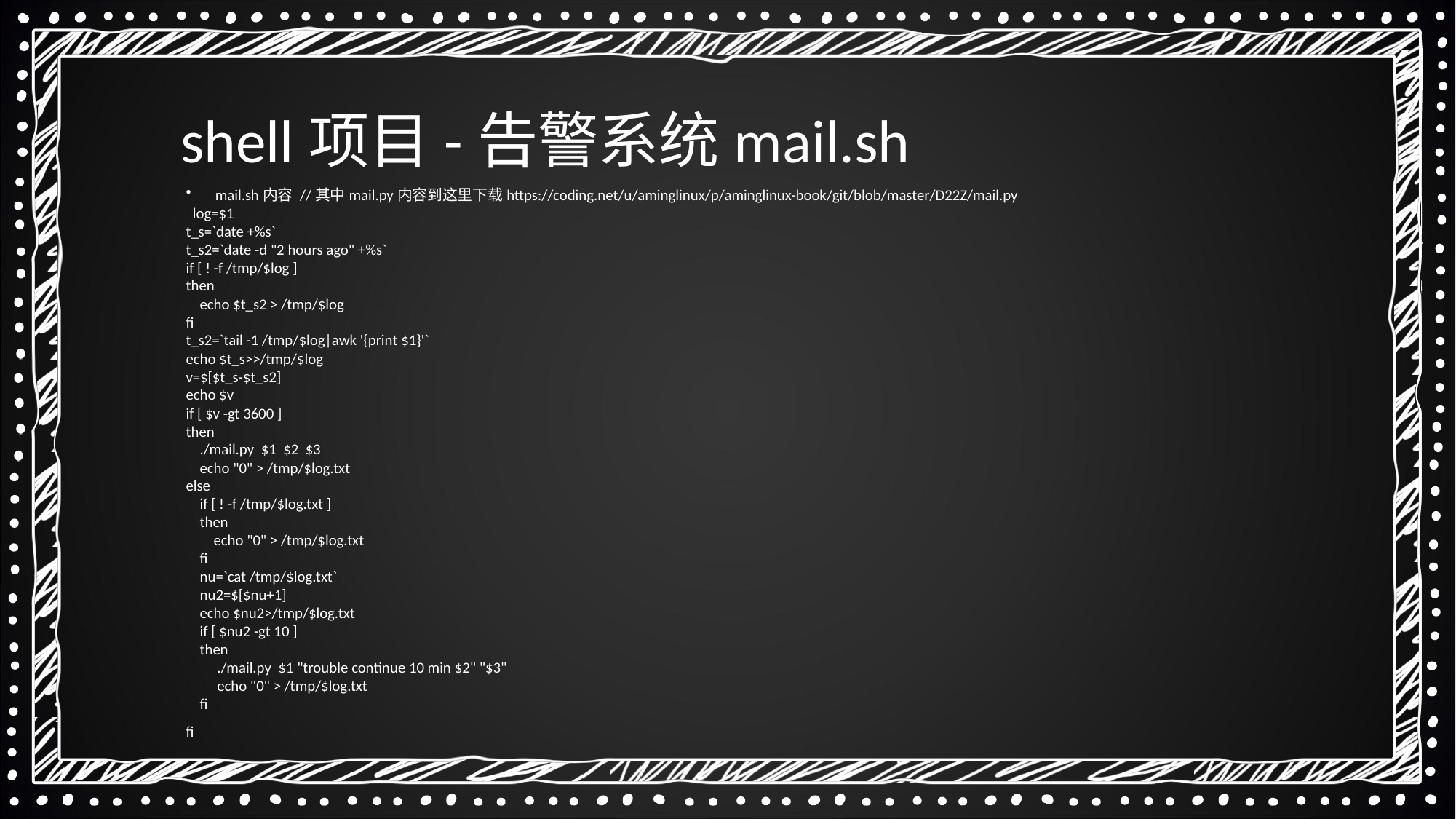

shell项目-告警系统mail.sh
 mail.sh内容 //其中mail.py内容到这里下载https://coding.net/u/aminglinux/p/aminglinux-book/git/blob/master/D22Z/mail.py
  log=$1
t_s=`date +%s`
t_s2=`date -d "2 hours ago" +%s`
if [ ! -f /tmp/$log ]
then
    echo $t_s2 > /tmp/$log
fi
t_s2=`tail -1 /tmp/$log|awk '{print $1}'`
echo $t_s>>/tmp/$log
v=$[$t_s-$t_s2]
echo $v
if [ $v -gt 3600 ]
then
    ./mail.py  $1  $2  $3
    echo "0" > /tmp/$log.txt
else
    if [ ! -f /tmp/$log.txt ]
    then
        echo "0" > /tmp/$log.txt
    fi
    nu=`cat /tmp/$log.txt`
    nu2=$[$nu+1]
    echo $nu2>/tmp/$log.txt
    if [ $nu2 -gt 10 ]
    then
         ./mail.py  $1 "trouble continue 10 min $2" "$3"
         echo "0" > /tmp/$log.txt
    fi
fi